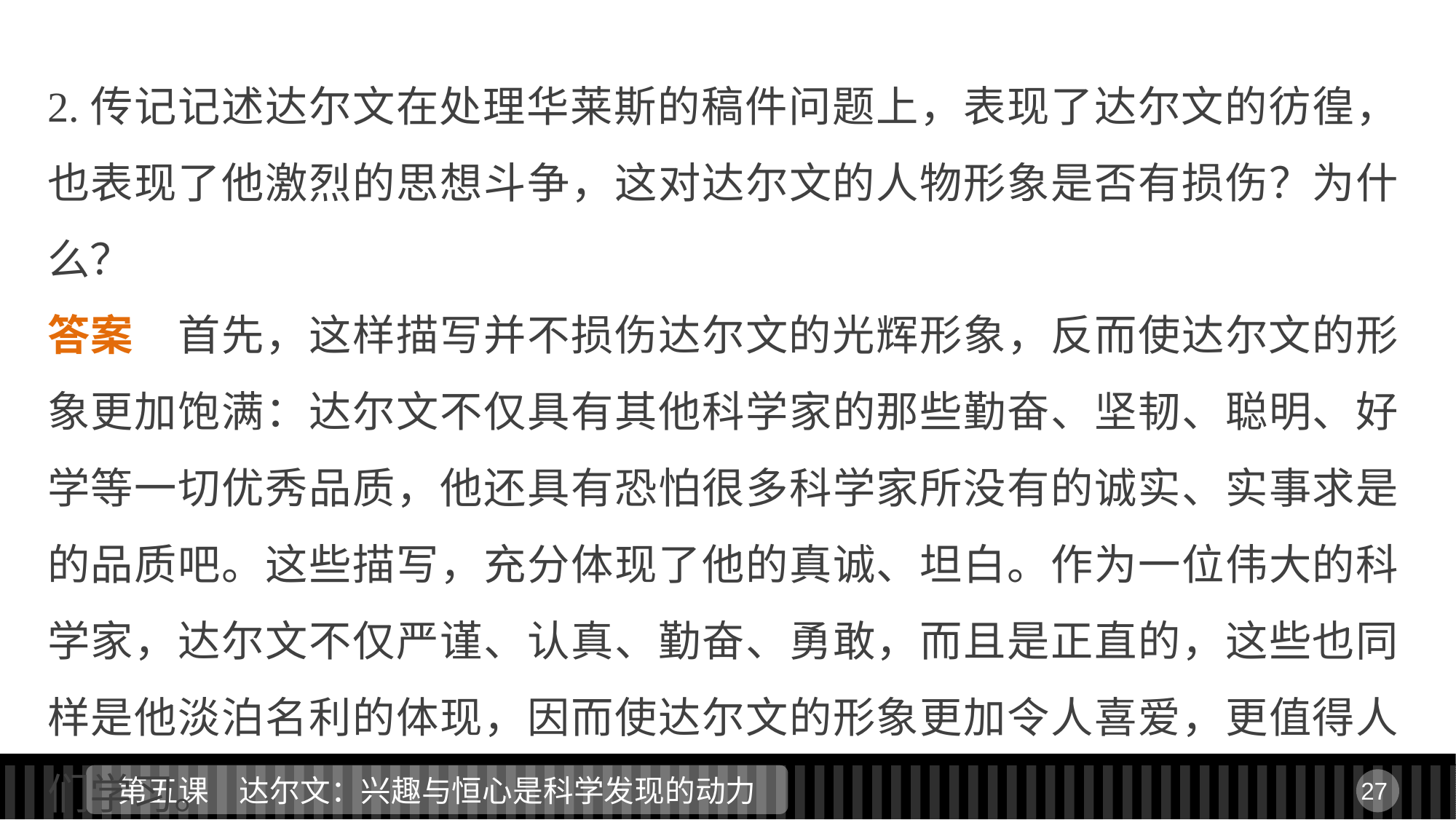

2.传记记述达尔文在处理华莱斯的稿件问题上，表现了达尔文的彷徨，也表现了他激烈的思想斗争，这对达尔文的人物形象是否有损伤？为什么？
答案　首先，这样描写并不损伤达尔文的光辉形象，反而使达尔文的形象更加饱满：达尔文不仅具有其他科学家的那些勤奋、坚韧、聪明、好学等一切优秀品质，他还具有恐怕很多科学家所没有的诚实、实事求是的品质吧。这些描写，充分体现了他的真诚、坦白。作为一位伟大的科学家，达尔文不仅严谨、认真、勤奋、勇敢，而且是正直的，这些也同样是他淡泊名利的体现，因而使达尔文的形象更加令人喜爱，更值得人们学习。